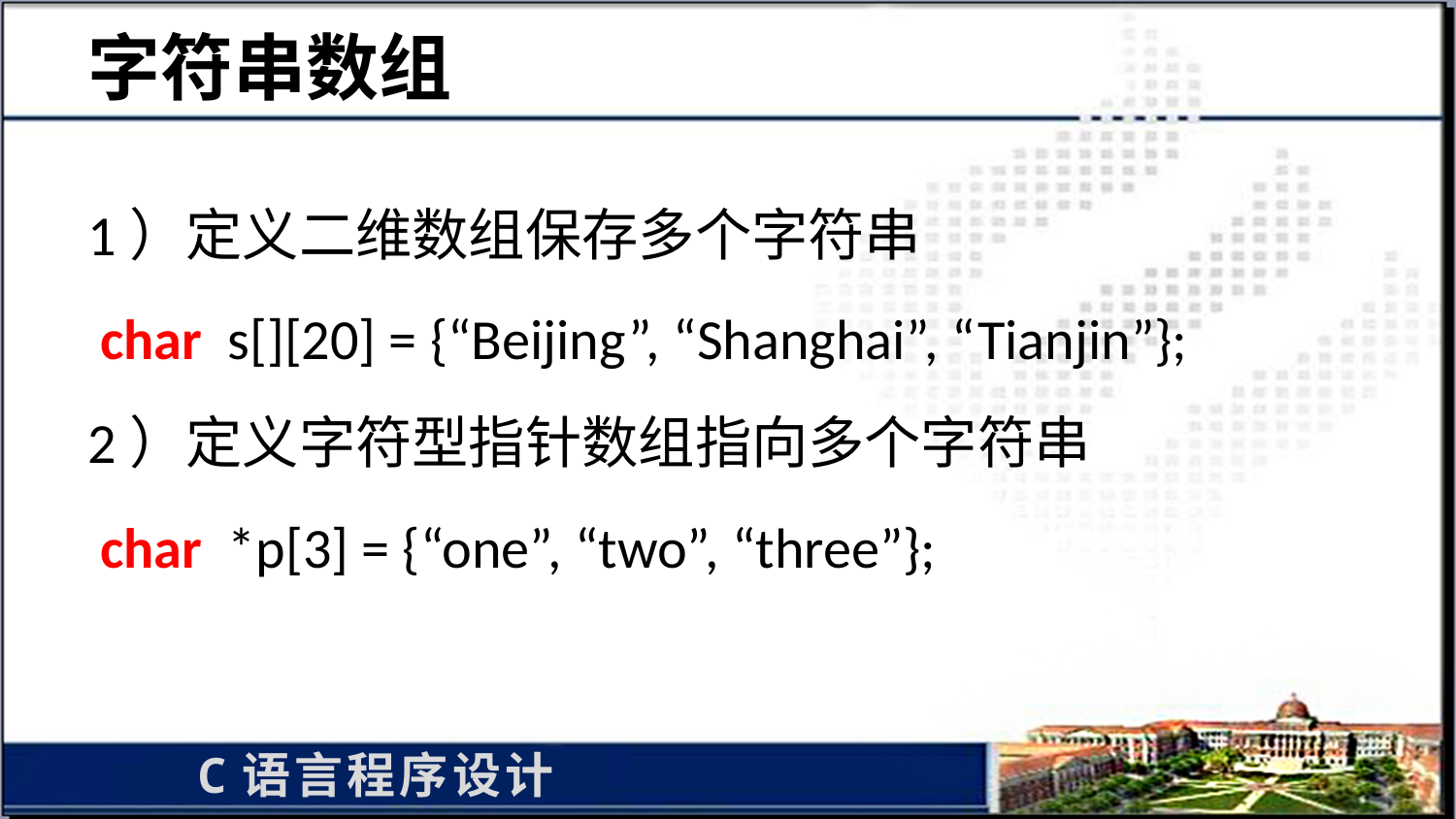

# 字符串数组
1）定义二维数组保存多个字符串
 char  s[][20] = {“Beijing”, “Shanghai”, “Tianjin”};
2）定义字符型指针数组指向多个字符串
 char  *p[3] = {“one”, “two”, “three”};